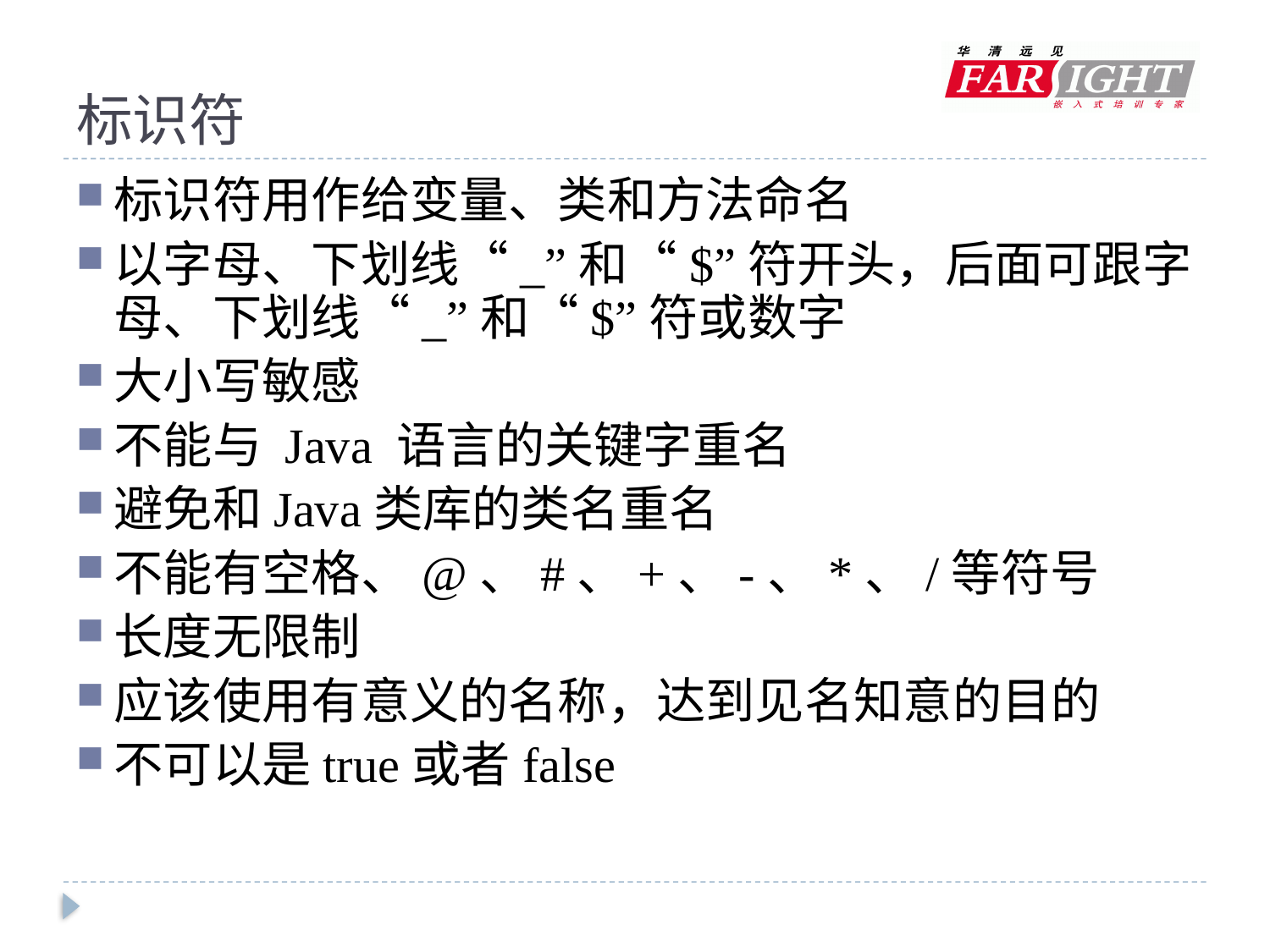

# 标识符
标识符用作给变量、类和方法命名
以字母、下划线“_”和“$”符开头，后面可跟字母、下划线“_”和“$”符或数字
大小写敏感
不能与 Java 语言的关键字重名
避免和Java类库的类名重名
不能有空格、@、#、+、-、*、/等符号
长度无限制
应该使用有意义的名称，达到见名知意的目的
不可以是true或者false